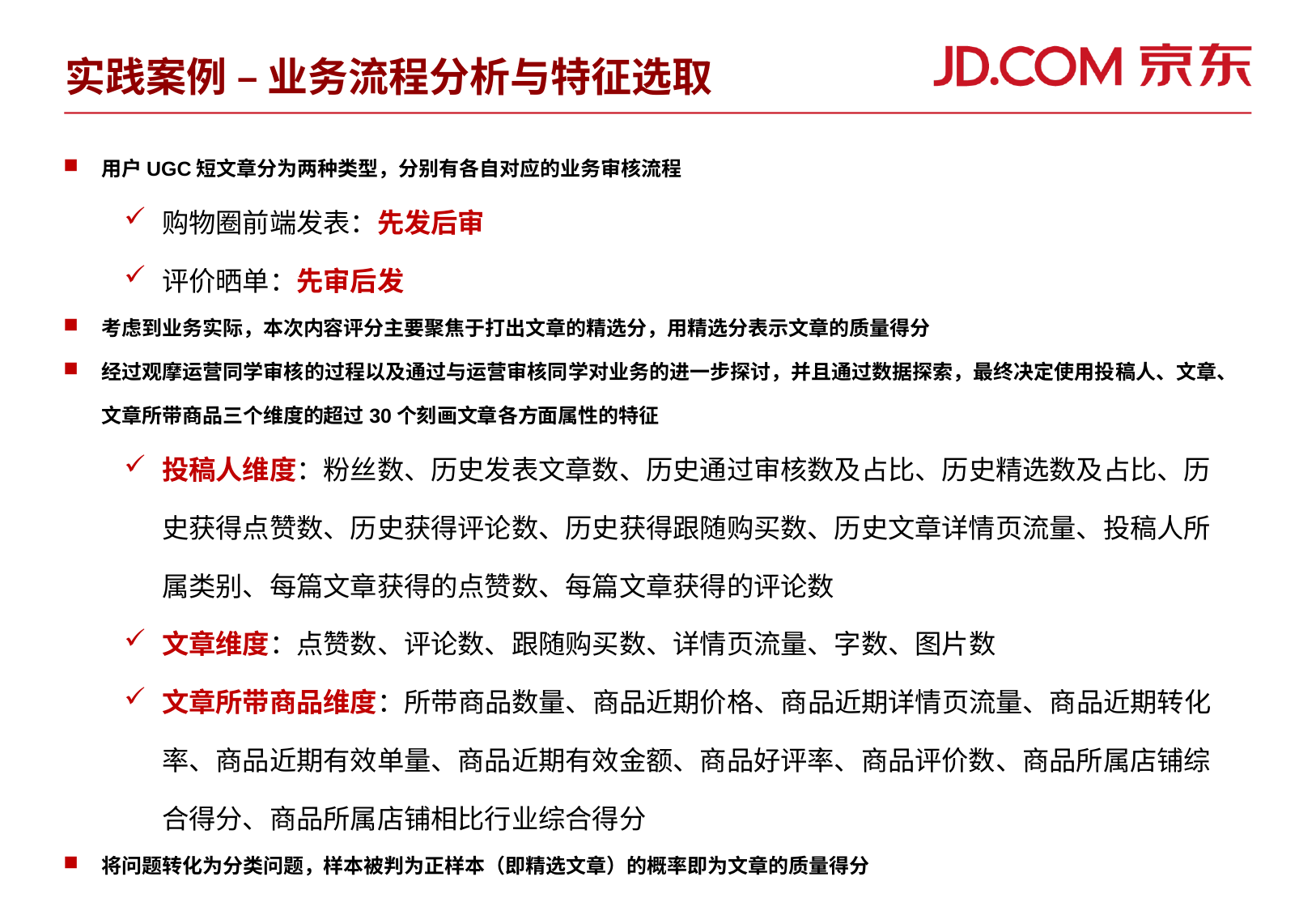

实践案例 – 业务流程分析与特征选取
用户UGC短文章分为两种类型，分别有各自对应的业务审核流程
购物圈前端发表：先发后审
评价晒单：先审后发
考虑到业务实际，本次内容评分主要聚焦于打出文章的精选分，用精选分表示文章的质量得分
经过观摩运营同学审核的过程以及通过与运营审核同学对业务的进一步探讨，并且通过数据探索，最终决定使用投稿人、文章、文章所带商品三个维度的超过30个刻画文章各方面属性的特征
投稿人维度：粉丝数、历史发表文章数、历史通过审核数及占比、历史精选数及占比、历史获得点赞数、历史获得评论数、历史获得跟随购买数、历史文章详情页流量、投稿人所属类别、每篇文章获得的点赞数、每篇文章获得的评论数
文章维度：点赞数、评论数、跟随购买数、详情页流量、字数、图片数
文章所带商品维度：所带商品数量、商品近期价格、商品近期详情页流量、商品近期转化率、商品近期有效单量、商品近期有效金额、商品好评率、商品评价数、商品所属店铺综合得分、商品所属店铺相比行业综合得分
将问题转化为分类问题，样本被判为正样本（即精选文章）的概率即为文章的质量得分